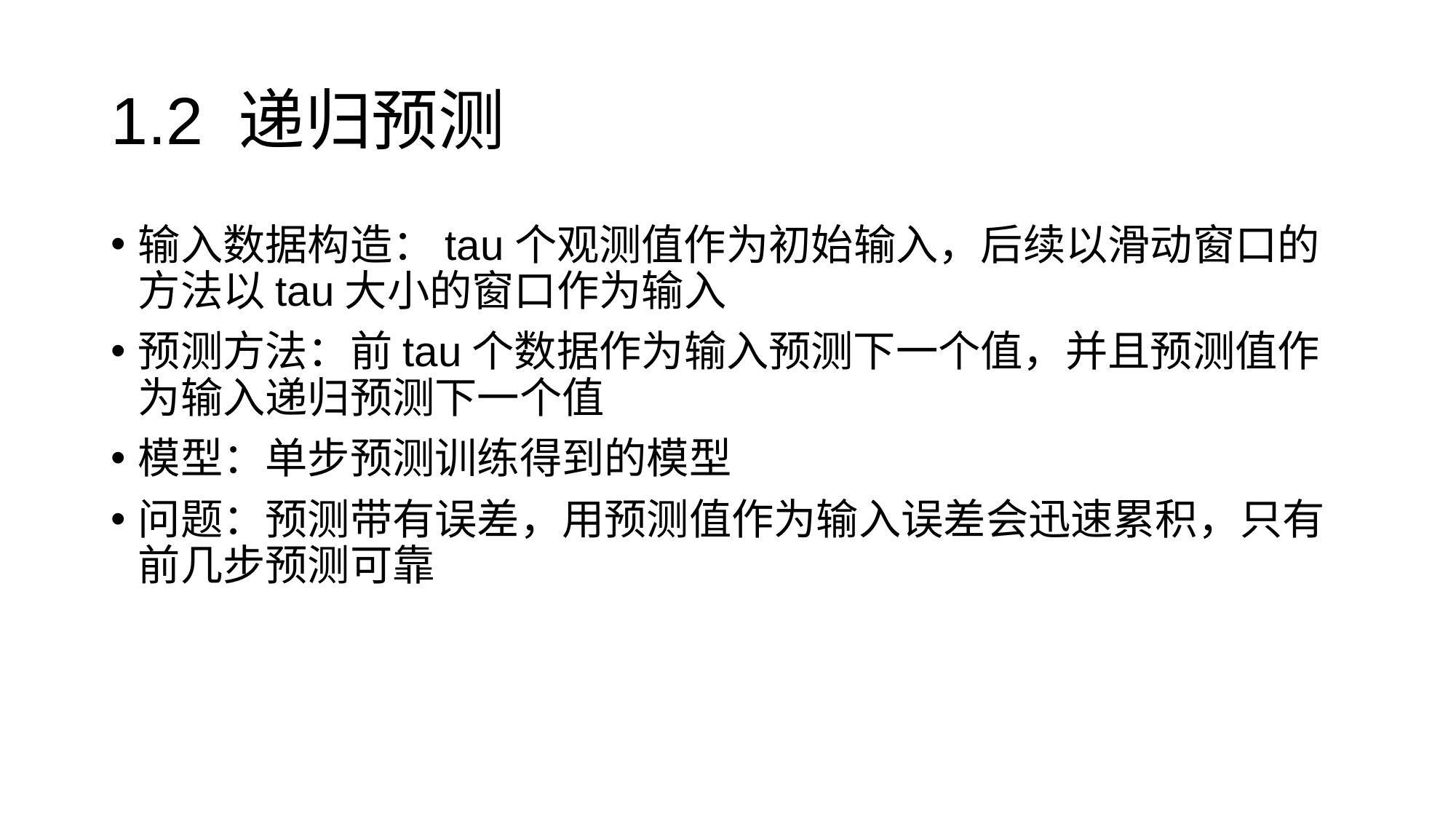

# 1.2 递归预测
输入数据构造：tau个观测值作为初始输入，后续以滑动窗口的方法以tau大小的窗口作为输入
预测方法：前tau个数据作为输入预测下一个值，并且预测值作为输入递归预测下一个值
模型：单步预测训练得到的模型
问题：预测带有误差，用预测值作为输入误差会迅速累积，只有前几步预测可靠